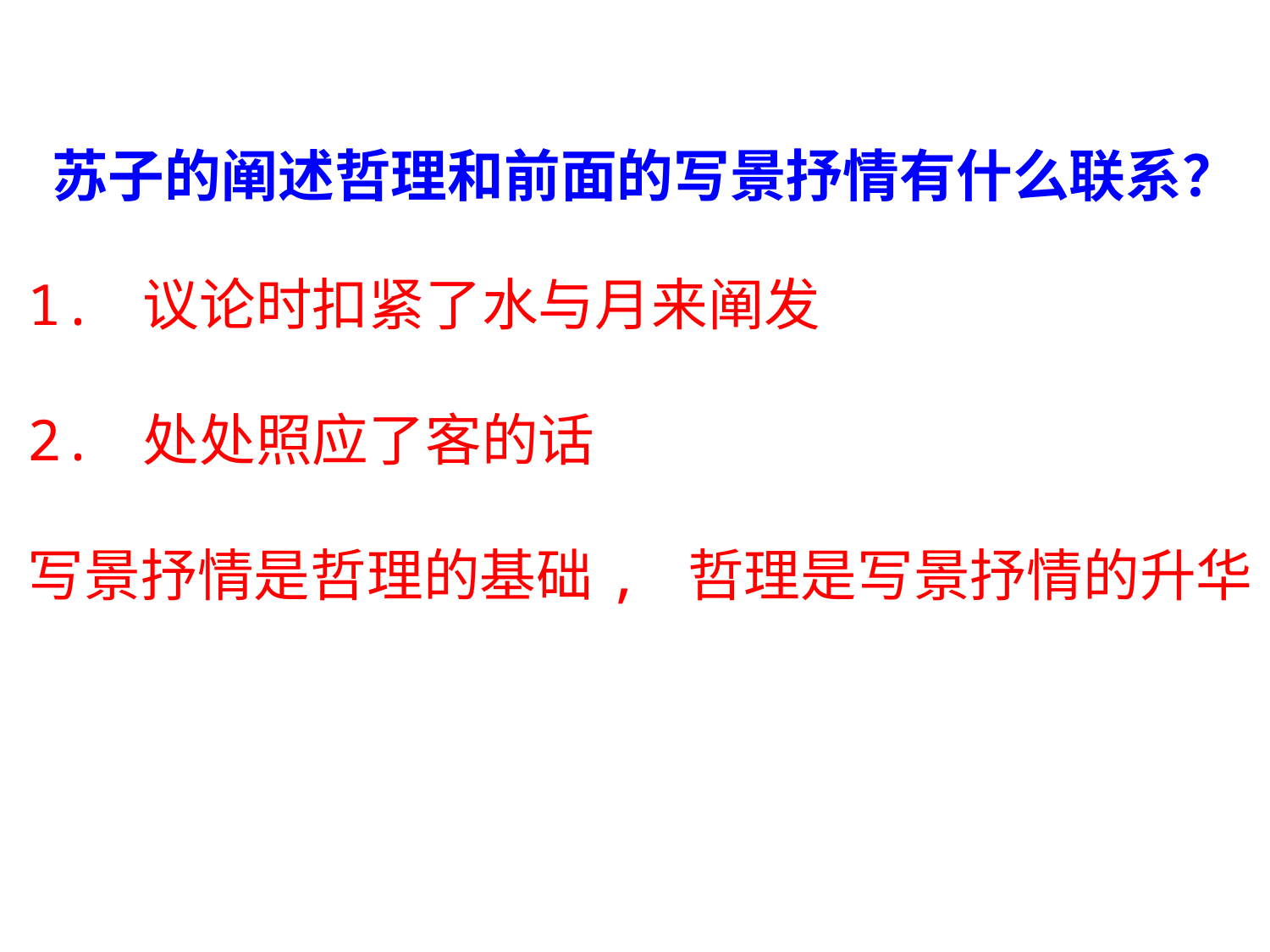

苏子的阐述哲理和前面的写景抒情有什么联系？

1. 议论时扣紧了水与月来阐发

2. 处处照应了客的话

写景抒情是哲理的基础, 哲理是写景抒情的升华